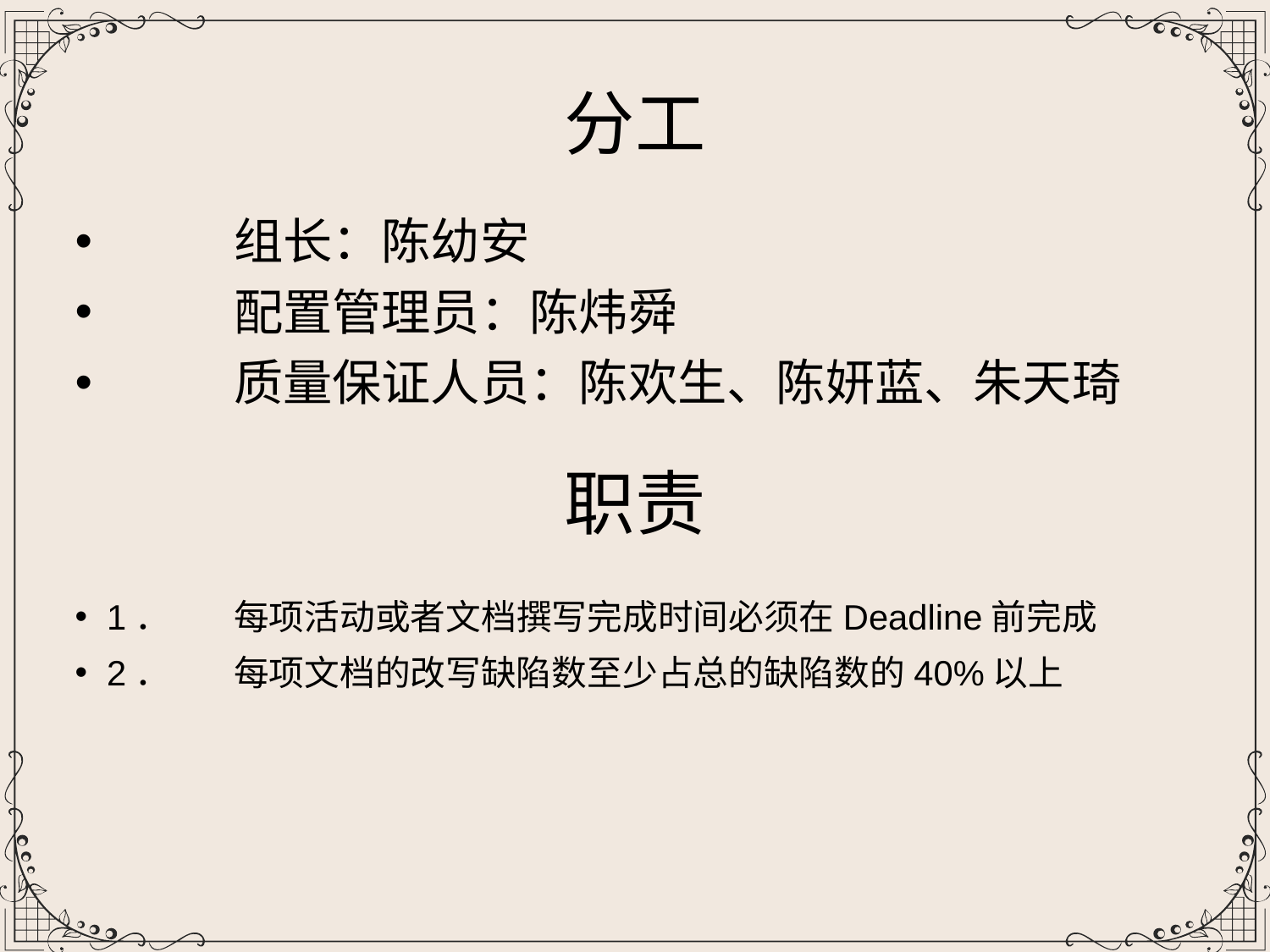

分工
	组长：陈幼安
	配置管理员：陈炜舜
	质量保证人员：陈欢生、陈妍蓝、朱天琦
职责
1．	每项活动或者文档撰写完成时间必须在Deadline前完成
2．	每项文档的改写缺陷数至少占总的缺陷数的40%以上